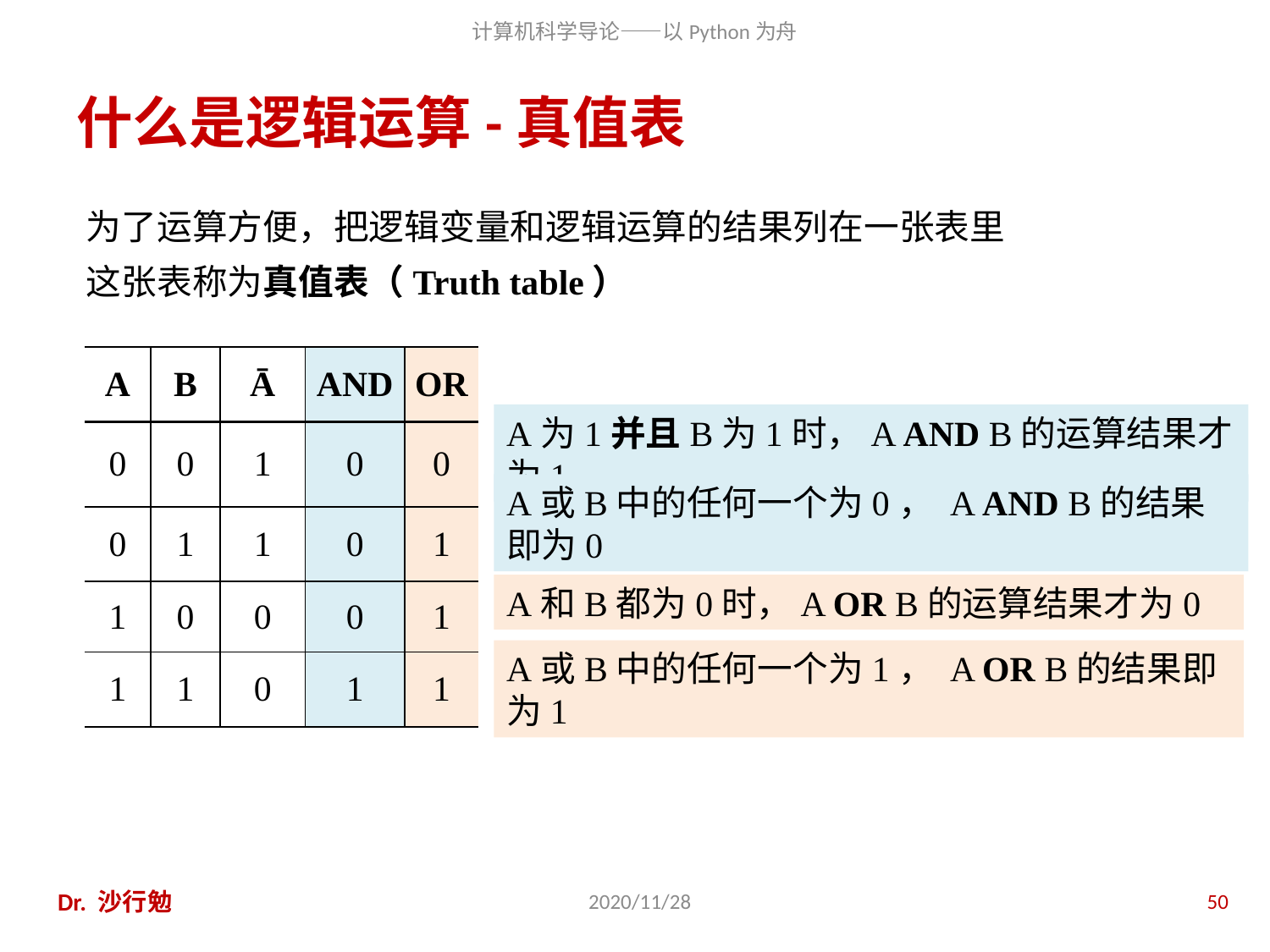

# 什么是逻辑运算-真值表
为了运算方便，把逻辑变量和逻辑运算的结果列在一张表里
这张表称为真值表（Truth table）

| A | B | Ā | AND | OR |
| --- | --- | --- | --- | --- |
| 0 | 0 | 1 | 0 | 0 |
| 0 | 1 | 1 | 0 | 1 |
| 1 | 0 | 0 | 0 | 1 |
| 1 | 1 | 0 | 1 | 1 |
A为1并且B为1时，A AND B的运算结果才为1
A或B中的任何一个为0， A AND B的结果即为0
A和B都为0时，A OR B的运算结果才为0
A或B中的任何一个为1， A OR B的结果即为1
Dr. 沙行勉
2020/11/28
50